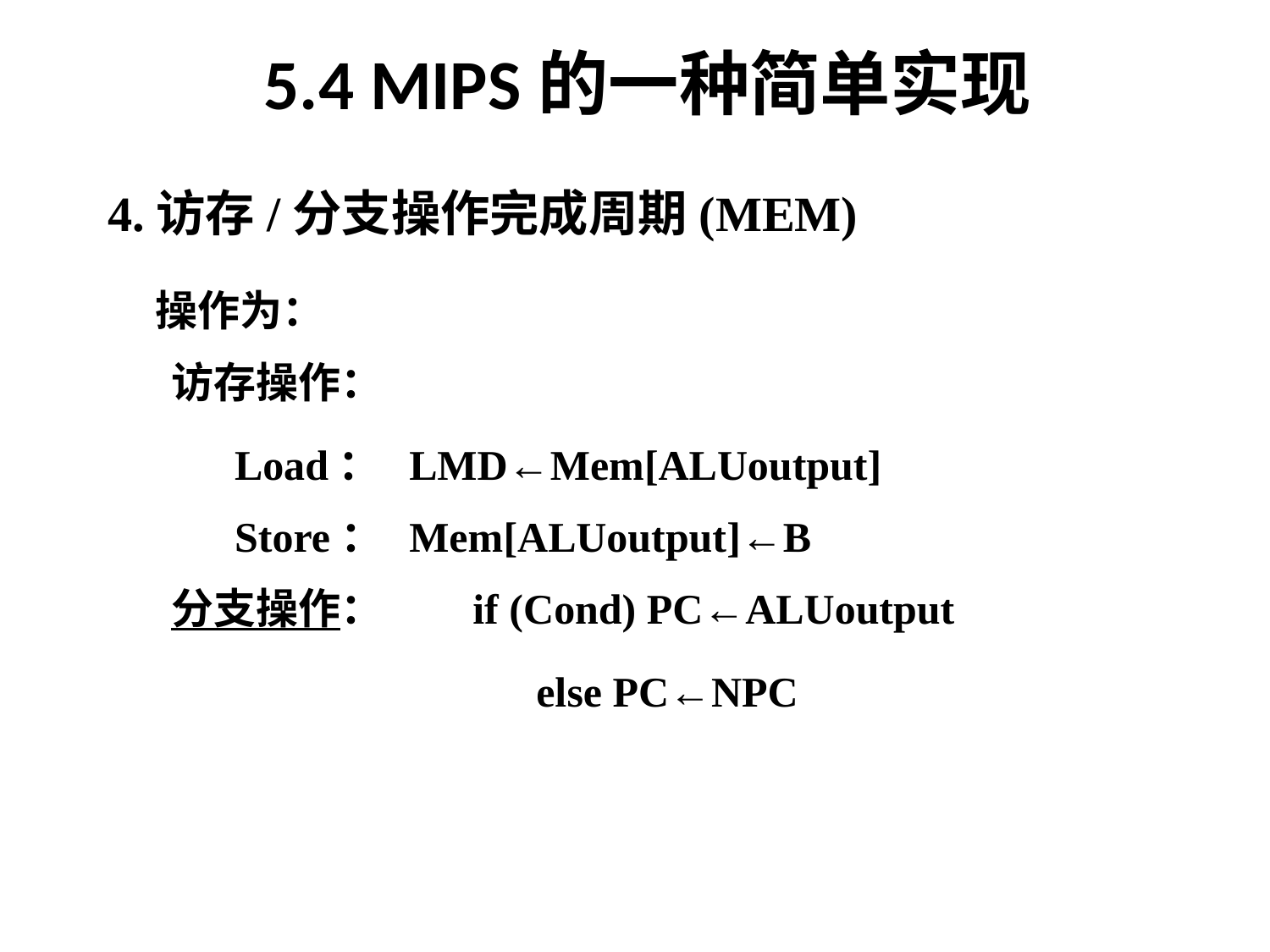

5.4 MIPS的一种简单实现
4.访存/分支操作完成周期(MEM)
	操作为：
访存操作：
Load：	LMD←Mem[ALUoutput]
Store：	Mem[ALUoutput]←B
分支操作：	if (Cond) PC←ALUoutput
		else PC←NPC